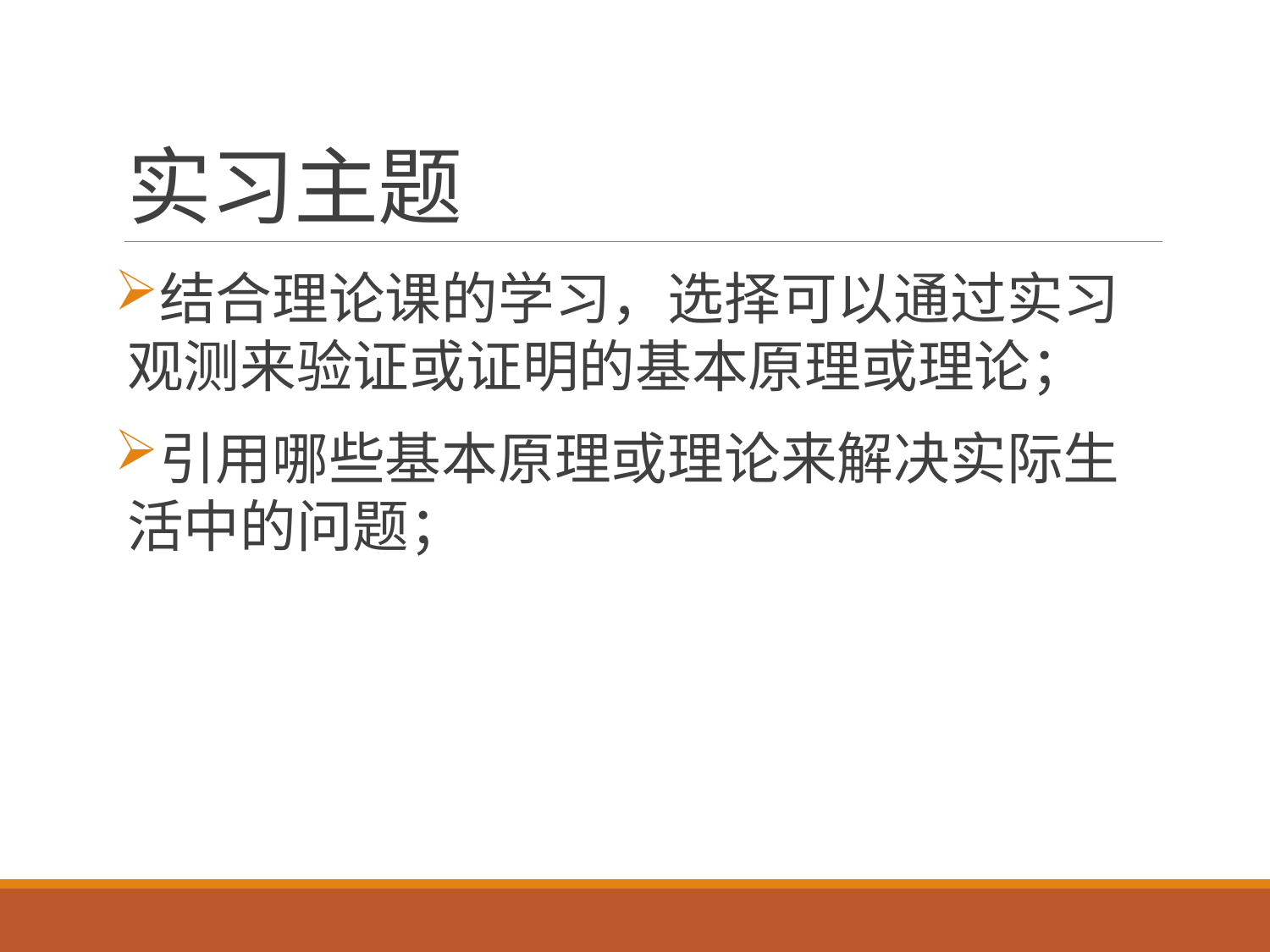

# 实习主题
结合理论课的学习，选择可以通过实习观测来验证或证明的基本原理或理论；
引用哪些基本原理或理论来解决实际生活中的问题；